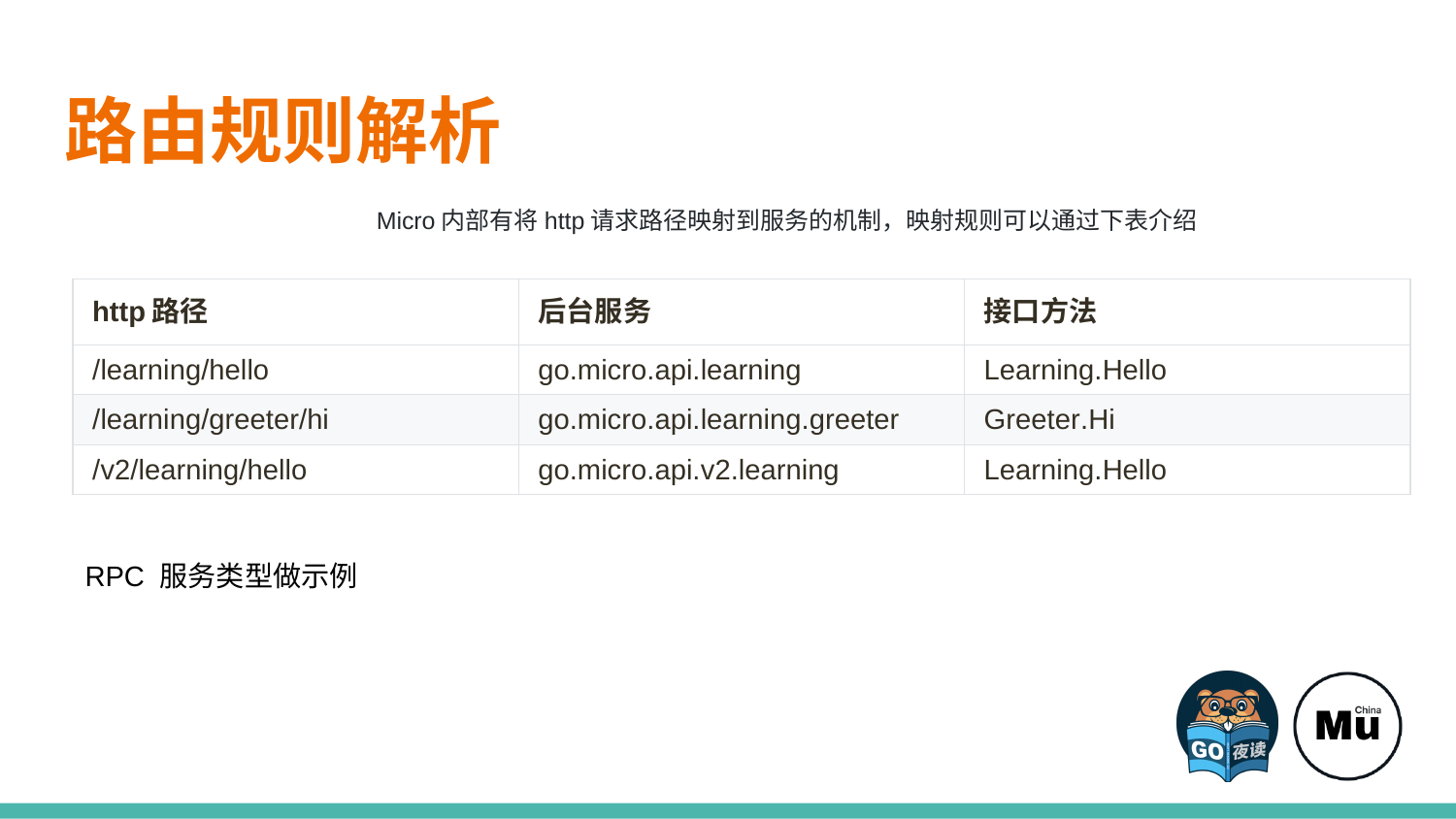

# 路由规则解析
Micro内部有将http请求路径映射到服务的机制，映射规则可以通过下表介绍
| http路径 | 后台服务 | 接口方法 |
| --- | --- | --- |
| /learning/hello | go.micro.api.learning | Learning.Hello |
| /learning/greeter/hi | go.micro.api.learning.greeter | Greeter.Hi |
| /v2/learning/hello | go.micro.api.v2.learning | Learning.Hello |
RPC 服务类型做示例